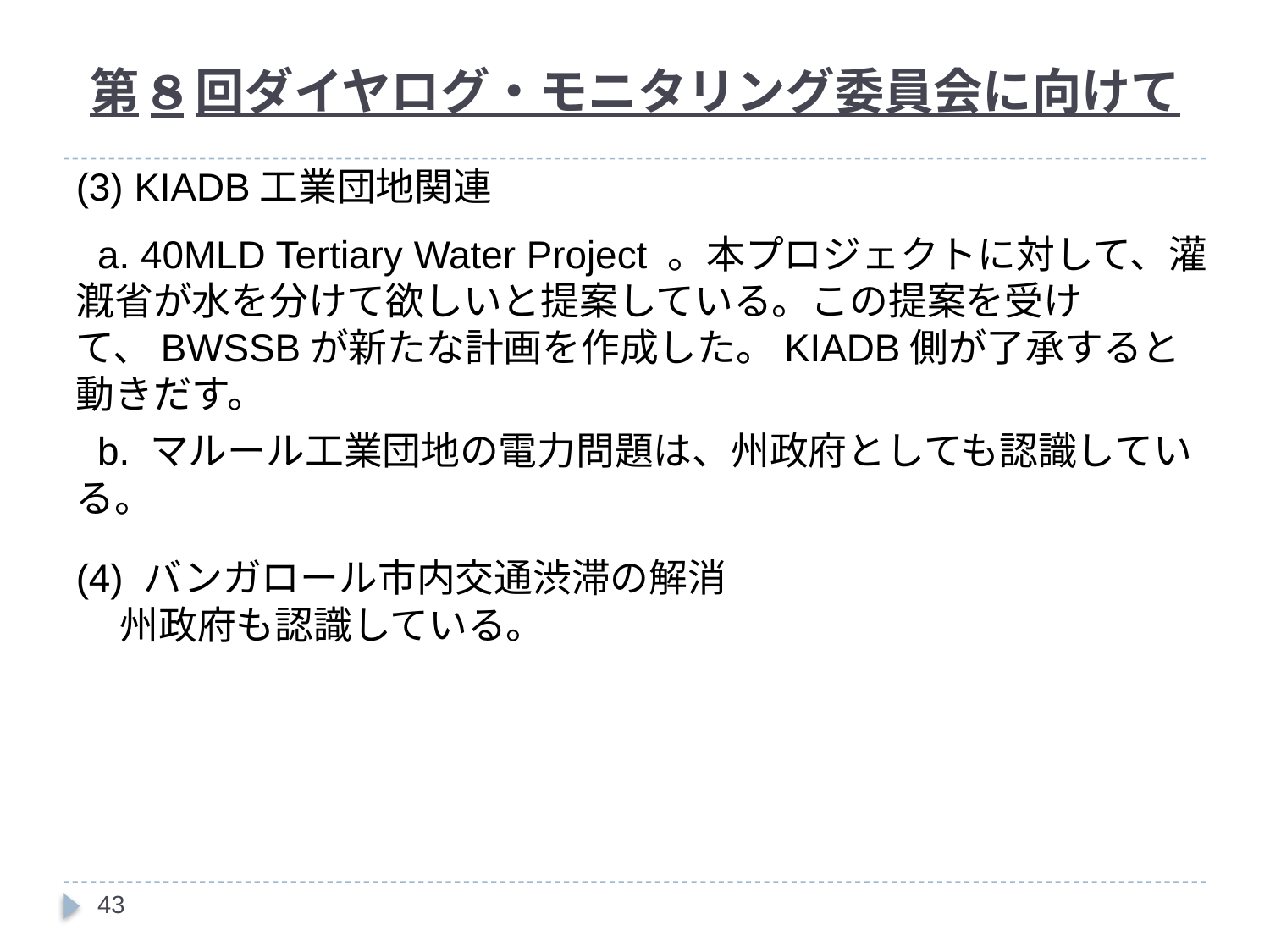

# 第8回ダイヤログ・モニタリング委員会に向けて
(3) KIADB工業団地関連
  a. 40MLD Tertiary Water Project 。本プロジェクトに対して、灌漑省が水を分けて欲しいと提案している。この提案を受けて、BWSSBが新たな計画を作成した。KIADB側が了承すると動きだす。
  b. マルール工業団地の電力問題は、州政府としても認識している。

(4) バンガロール市内交通渋滞の解消
    州政府も認識している。

43